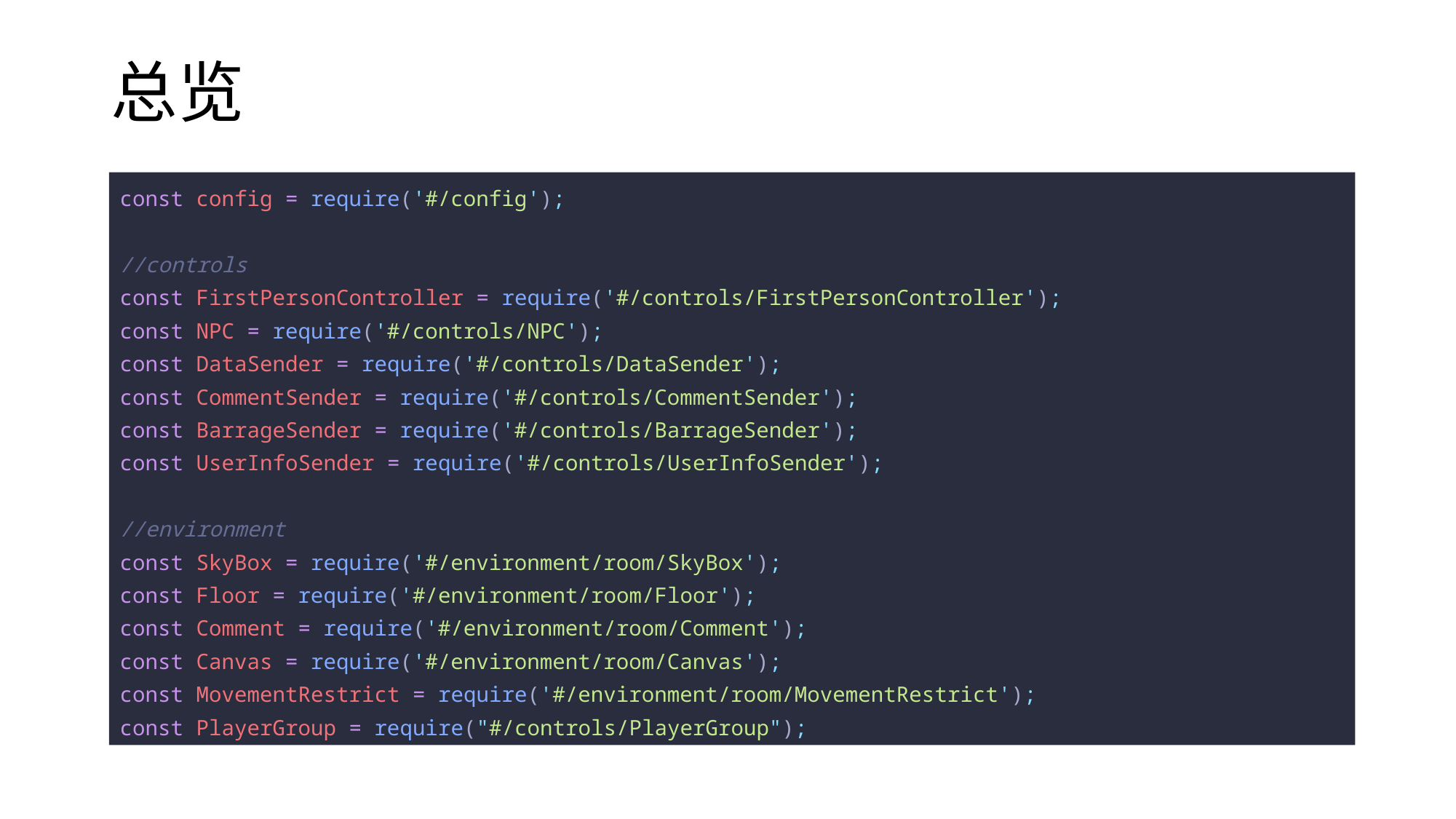

# 总览
const config = require('#/config');
//controls
const FirstPersonController = require('#/controls/FirstPersonController');
const NPC = require('#/controls/NPC');
const DataSender = require('#/controls/DataSender');
const CommentSender = require('#/controls/CommentSender');
const BarrageSender = require('#/controls/BarrageSender');
const UserInfoSender = require('#/controls/UserInfoSender');
//environment
const SkyBox = require('#/environment/room/SkyBox');
const Floor = require('#/environment/room/Floor');
const Comment = require('#/environment/room/Comment');
const Canvas = require('#/environment/room/Canvas');
const MovementRestrict = require('#/environment/room/MovementRestrict');
const PlayerGroup = require("#/controls/PlayerGroup");